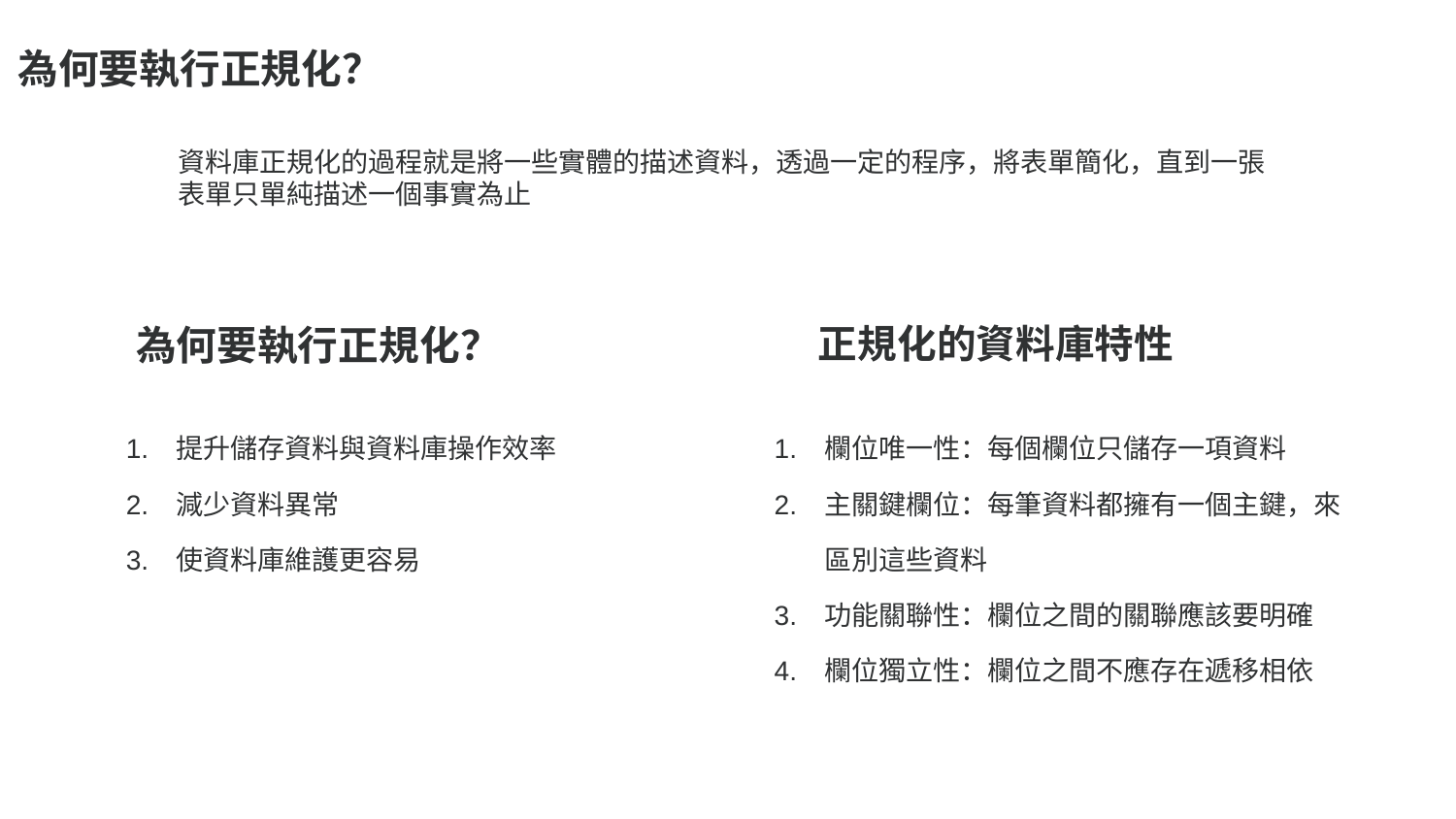

為何要執行正規化？
資料庫正規化的過程就是將一些實體的描述資料，透過一定的程序，將表單簡化，直到一張表單只單純描述一個事實為止
為何要執行正規化？
正規化的資料庫特性
提升儲存資料與資料庫操作效率
減少資料異常
使資料庫維護更容易
欄位唯一性：每個欄位只儲存一項資料
主關鍵欄位：每筆資料都擁有一個主鍵，來區別這些資料
功能關聯性：欄位之間的關聯應該要明確
欄位獨立性：欄位之間不應存在遞移相依